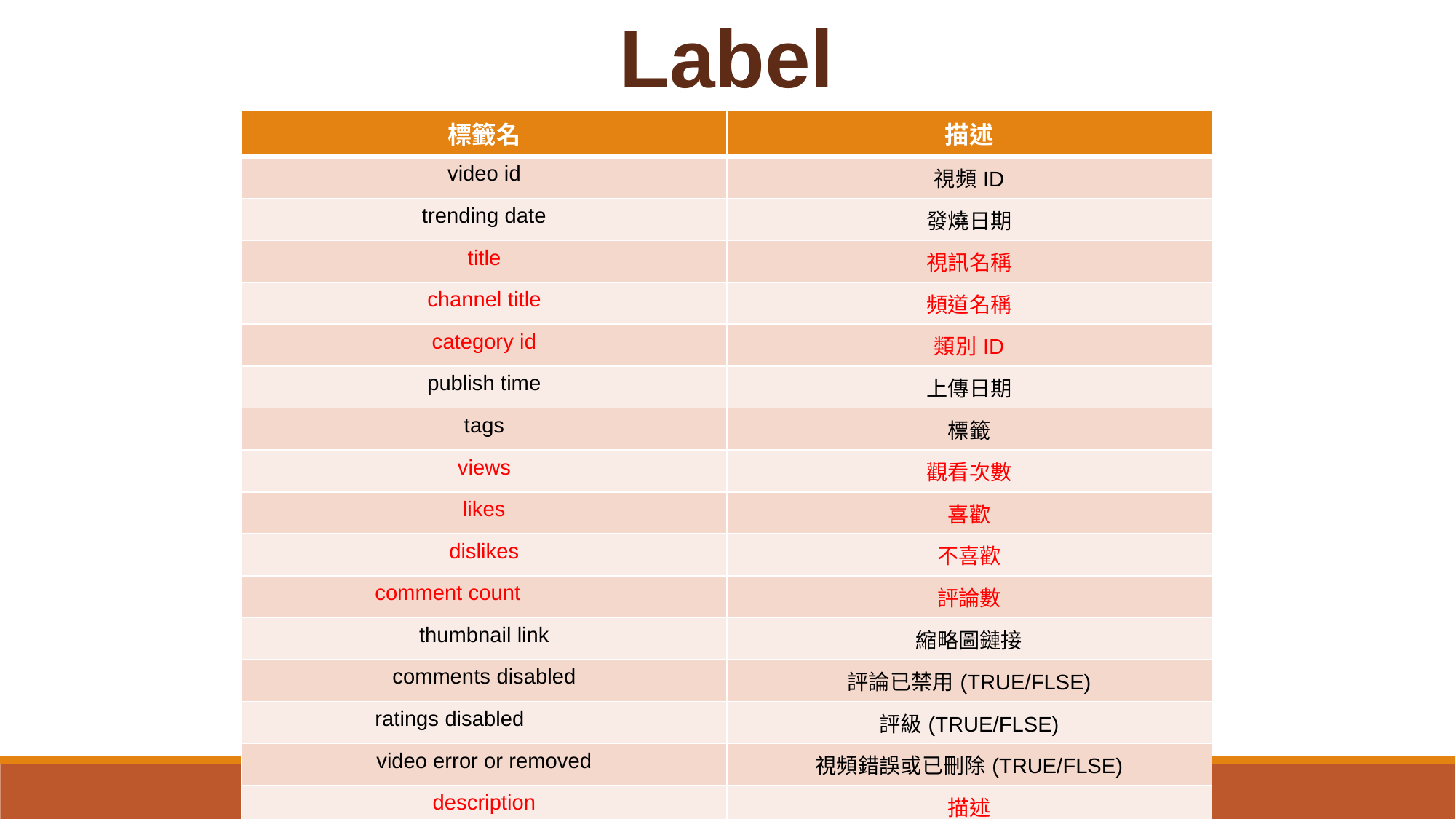

Label
| 標籤名 | 描述 |
| --- | --- |
| video id | 視頻ID |
| trending date | 發燒日期 |
| title | 視訊名稱 |
| channel title | 頻道名稱 |
| category id | 類別ID |
| publish time | 上傳日期 |
| tags | 標籤 |
| views | 觀看次數 |
| likes | 喜歡 |
| dislikes | 不喜歡 |
| comment count | 評論數 |
| thumbnail link | 縮略圖鏈接 |
| comments disabled | 評論已禁用(TRUE/FLSE) |
| ratings disabled | 評級(TRUE/FLSE) |
| video error or removed | 視頻錯誤或已刪除(TRUE/FLSE) |
| description | 描述 |